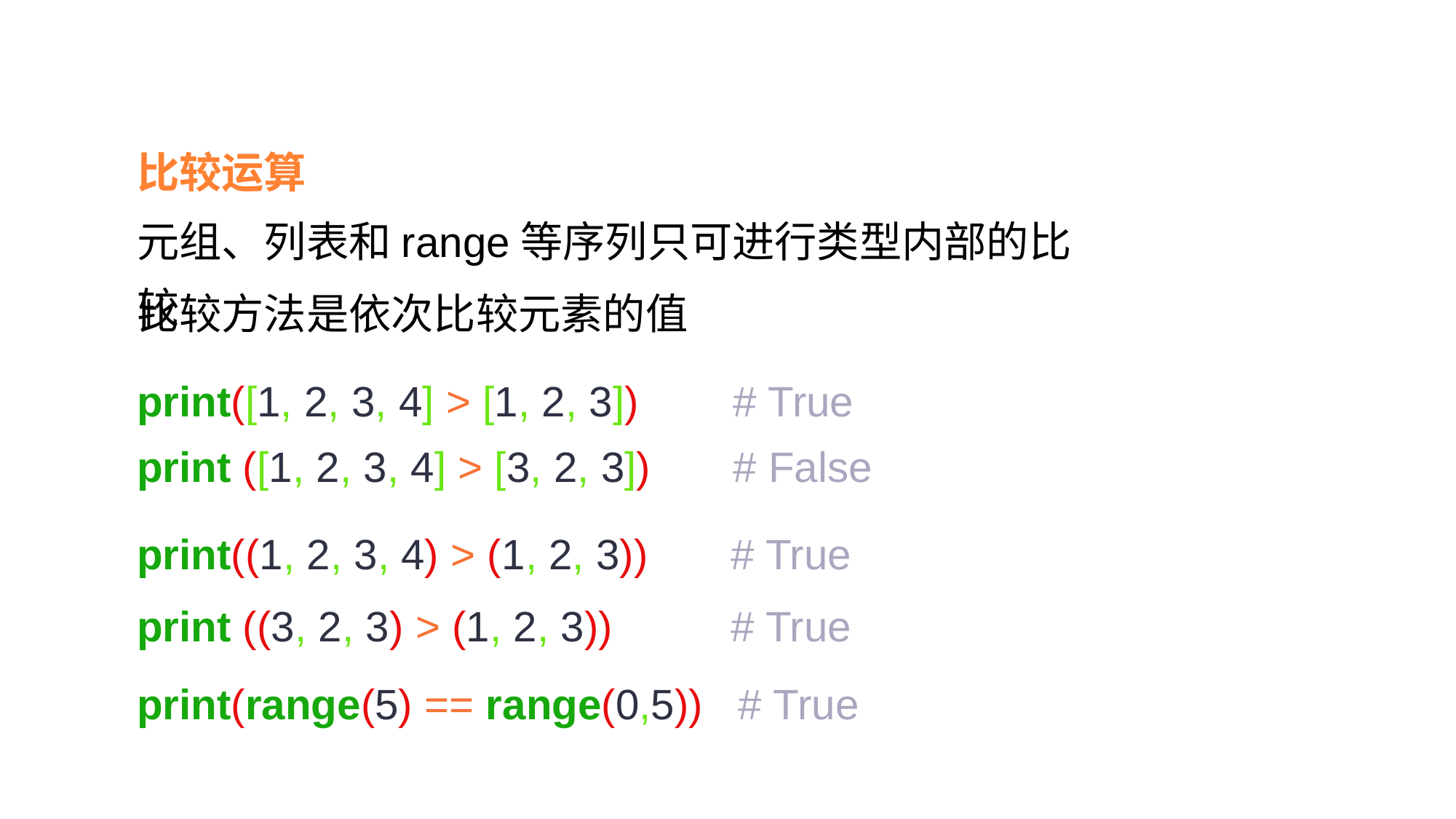

比较运算
元组、列表和range等序列只可进行类型内部的比较
比较方法是依次比较元素的值
print([1, 2, 3, 4] > [1, 2, 3])        # True
print ([1, 2, 3, 4] > [3, 2, 3])       # False
print((1, 2, 3, 4) > (1, 2, 3))       # True
print ((3, 2, 3) > (1, 2, 3))          # True
print(range(5) == range(0,5))   # True